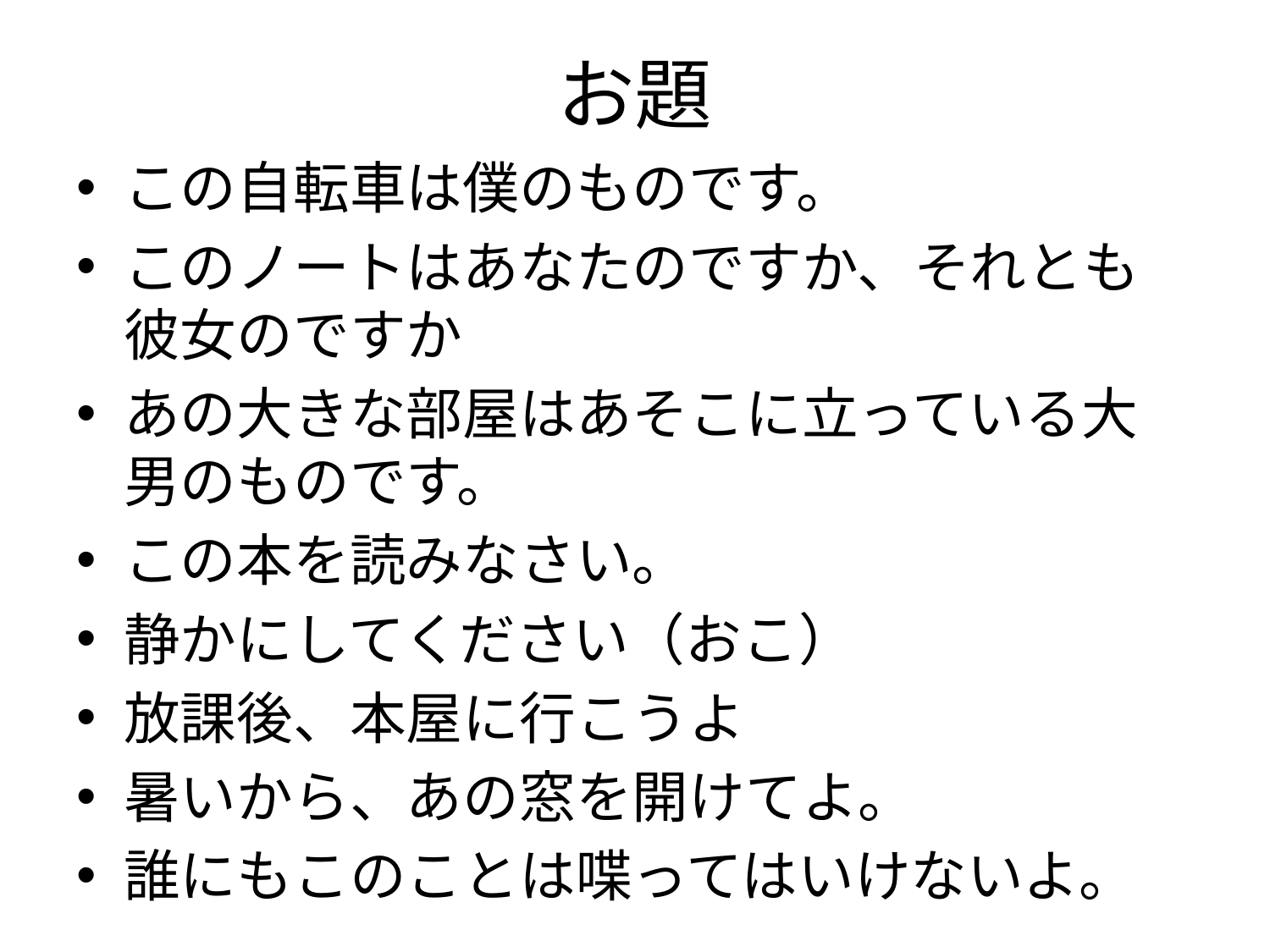

# お題
この自転車は僕のものです。
このノートはあなたのですか、それとも彼女のですか
あの大きな部屋はあそこに立っている大男のものです。
この本を読みなさい。
静かにしてください（おこ）
放課後、本屋に行こうよ
暑いから、あの窓を開けてよ。
誰にもこのことは喋ってはいけないよ。